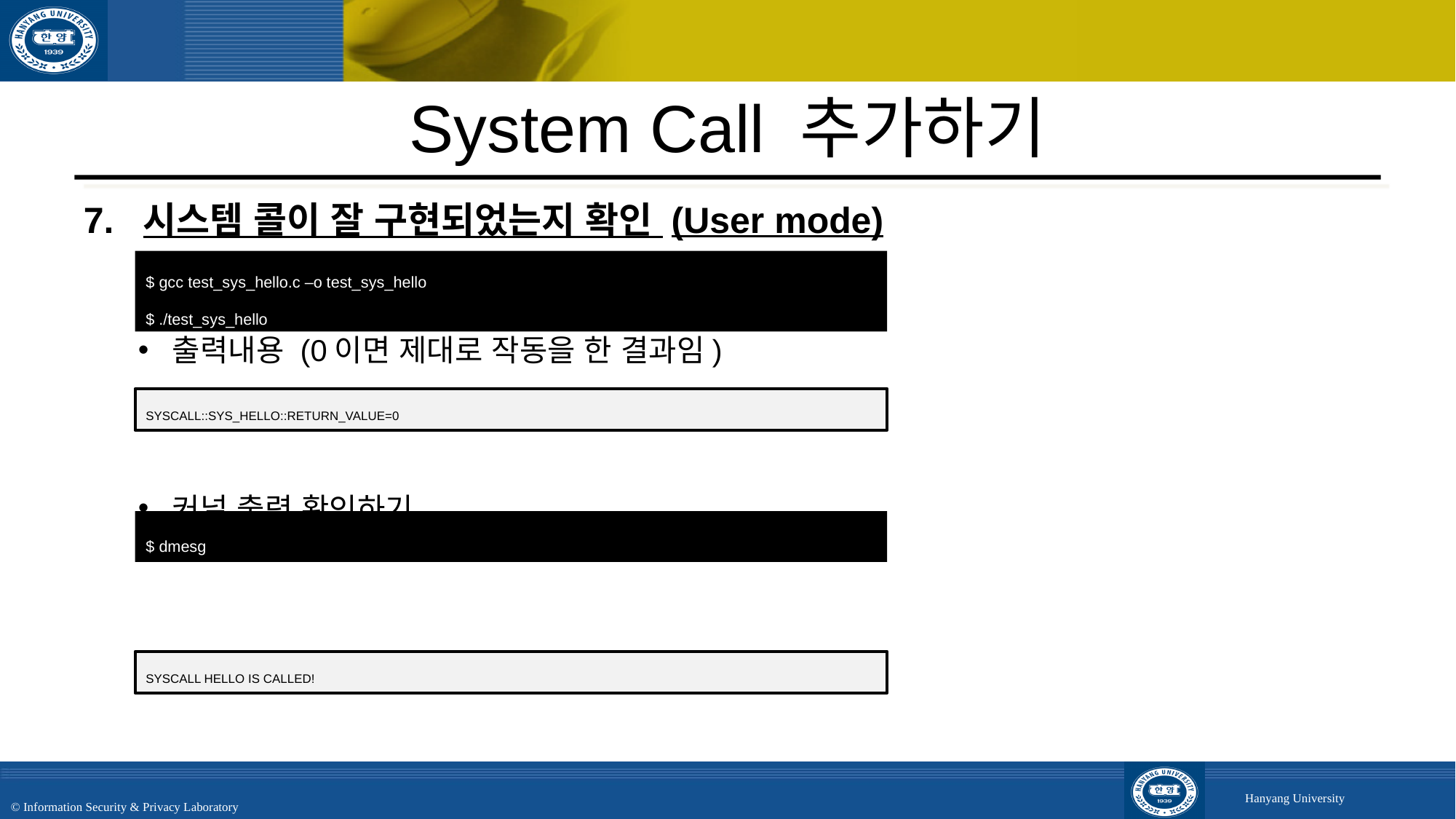

# System Call 추가하기
7.  시스템 콜이 잘 구현되었는지 확인 (User mode)

출력내용 (0이면 제대로 작동을 한 결과임)

커널 출력 확인하기

출력내용

$ gcc test_sys_hello.c –o test_sys_hello
$ ./test_sys_hello
SYSCALL::SYS_HELLO::RETURN_VALUE=0

$ dmesg
SYSCALL HELLO IS CALLED!